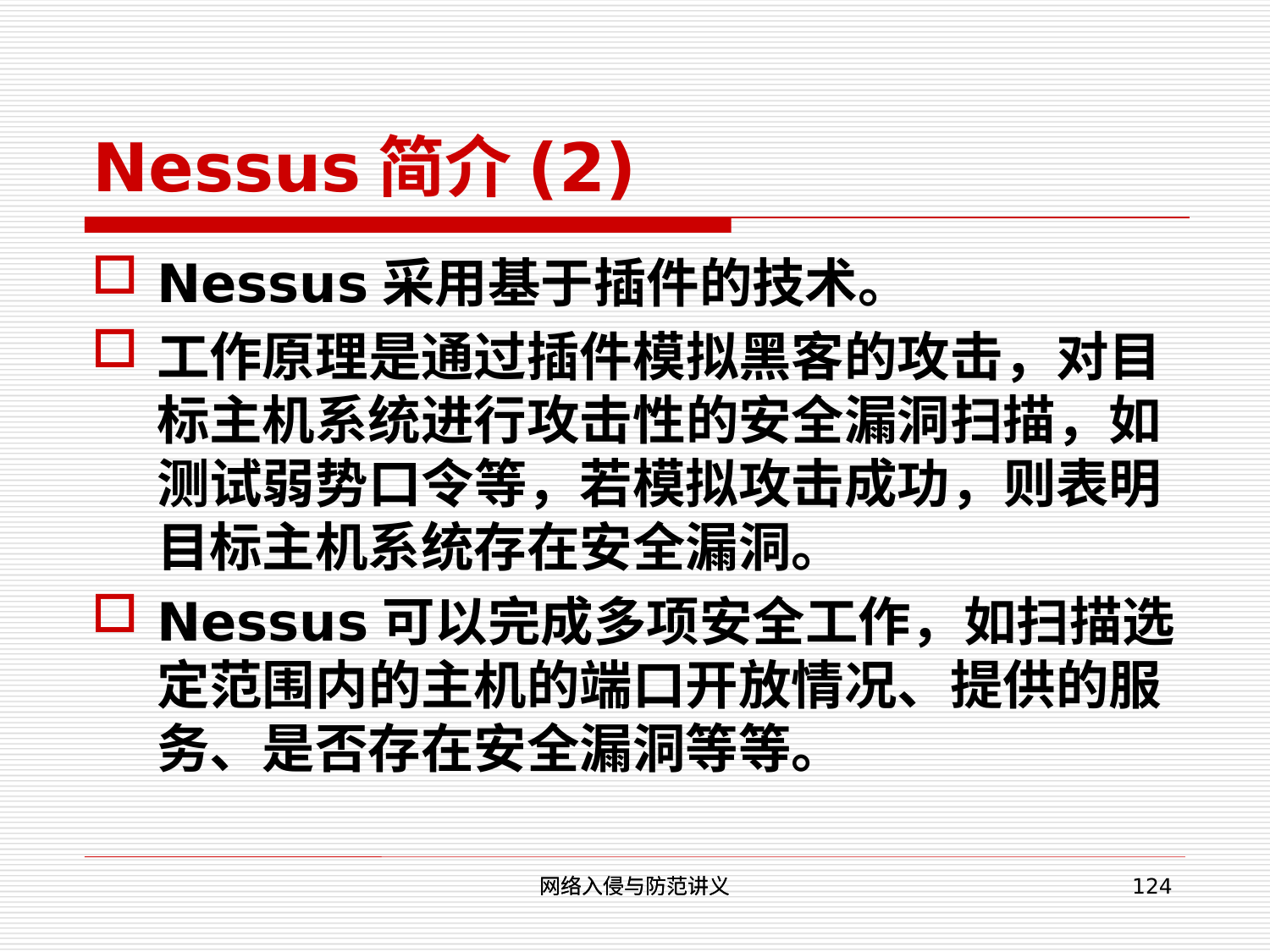

# Nessus简介(2)
Nessus采用基于插件的技术。
工作原理是通过插件模拟黑客的攻击，对目标主机系统进行攻击性的安全漏洞扫描，如测试弱势口令等，若模拟攻击成功，则表明目标主机系统存在安全漏洞。
Nessus可以完成多项安全工作，如扫描选定范围内的主机的端口开放情况、提供的服务、是否存在安全漏洞等等。

网络入侵与防范讲义
网络入侵与防范讲义
124
124